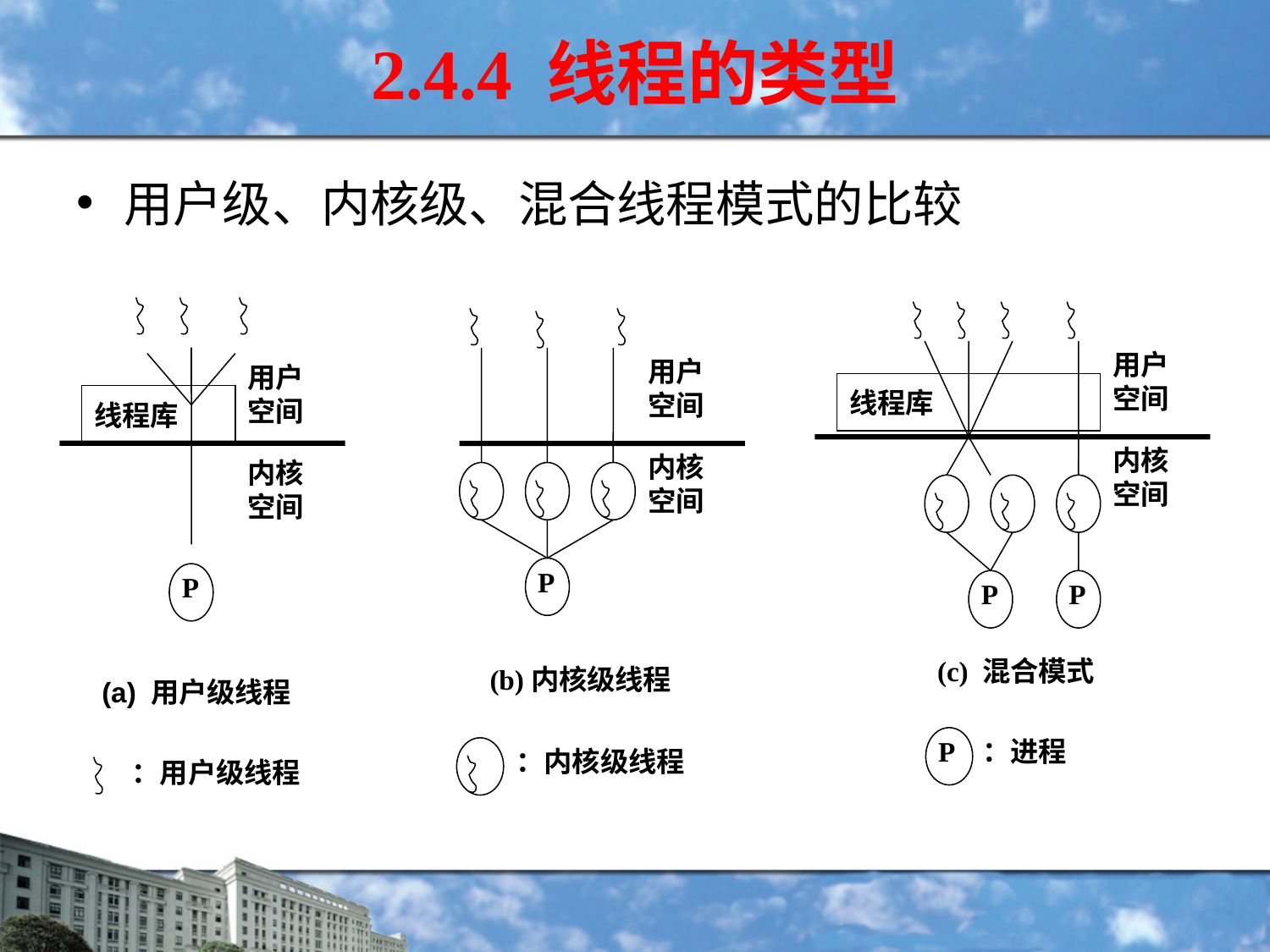

2.4.4 线程的类型
用户级、内核级、混合线程模式的比较

用户
空间

线程库

内核
空间

P
(a) 用户级线程
：用户级线程

P
用户
空间

内核
空间

线程库

P

(c) 混合模式
P

：进程

用户
空间
内核
空间

P

(b)内核级线程

：内核级线程